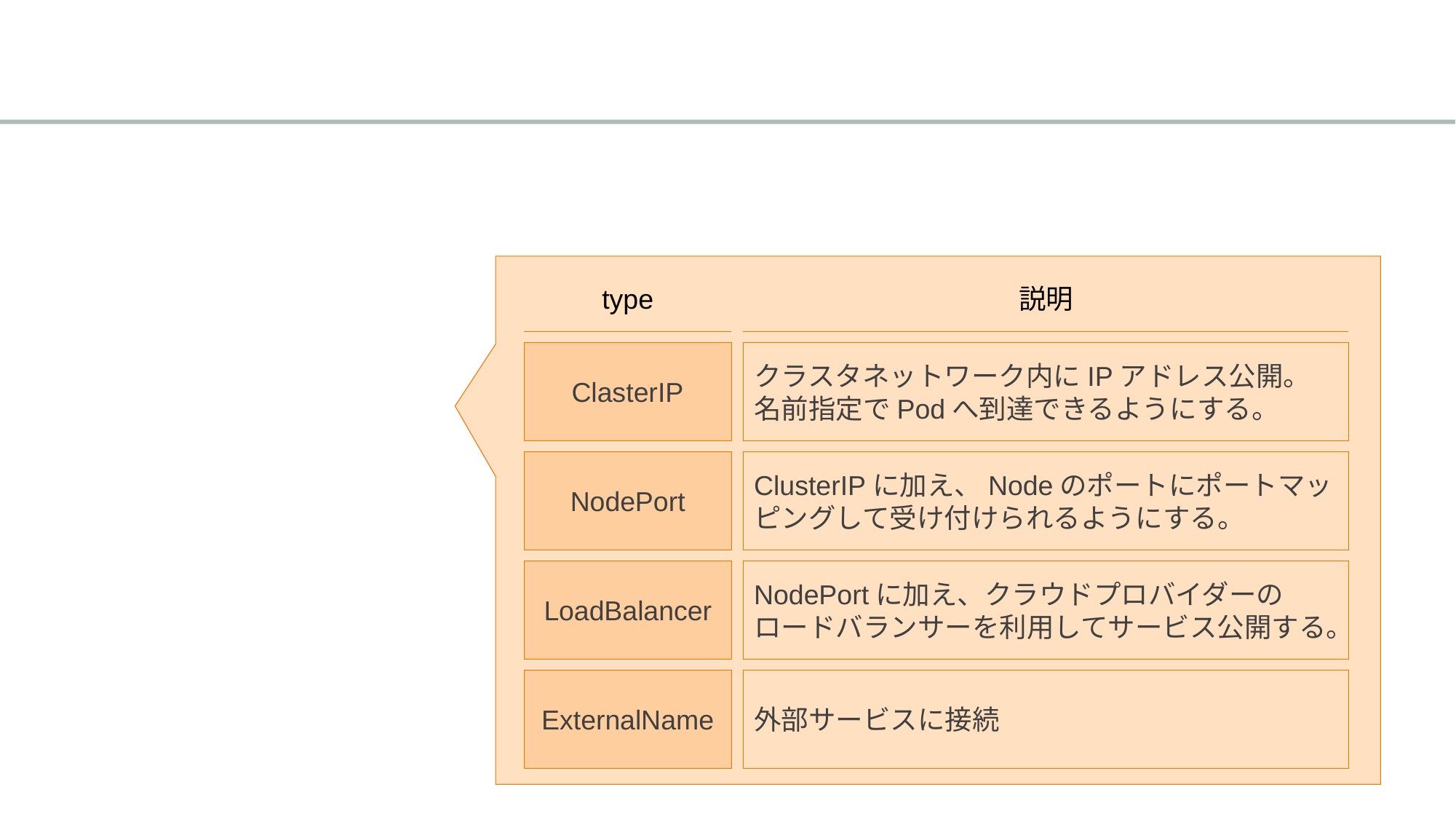

#

type
説明
ClasterIP
クラスタネットワーク内にIPアドレス公開。
名前指定でPodへ到達できるようにする。
NodePort
ClusterIPに加え、Nodeのポートにポートマッピングして受け付けられるようにする。
LoadBalancer
NodePortに加え、クラウドプロバイダーのロードバランサーを利用してサービス公開する。
ExternalName
外部サービスに接続